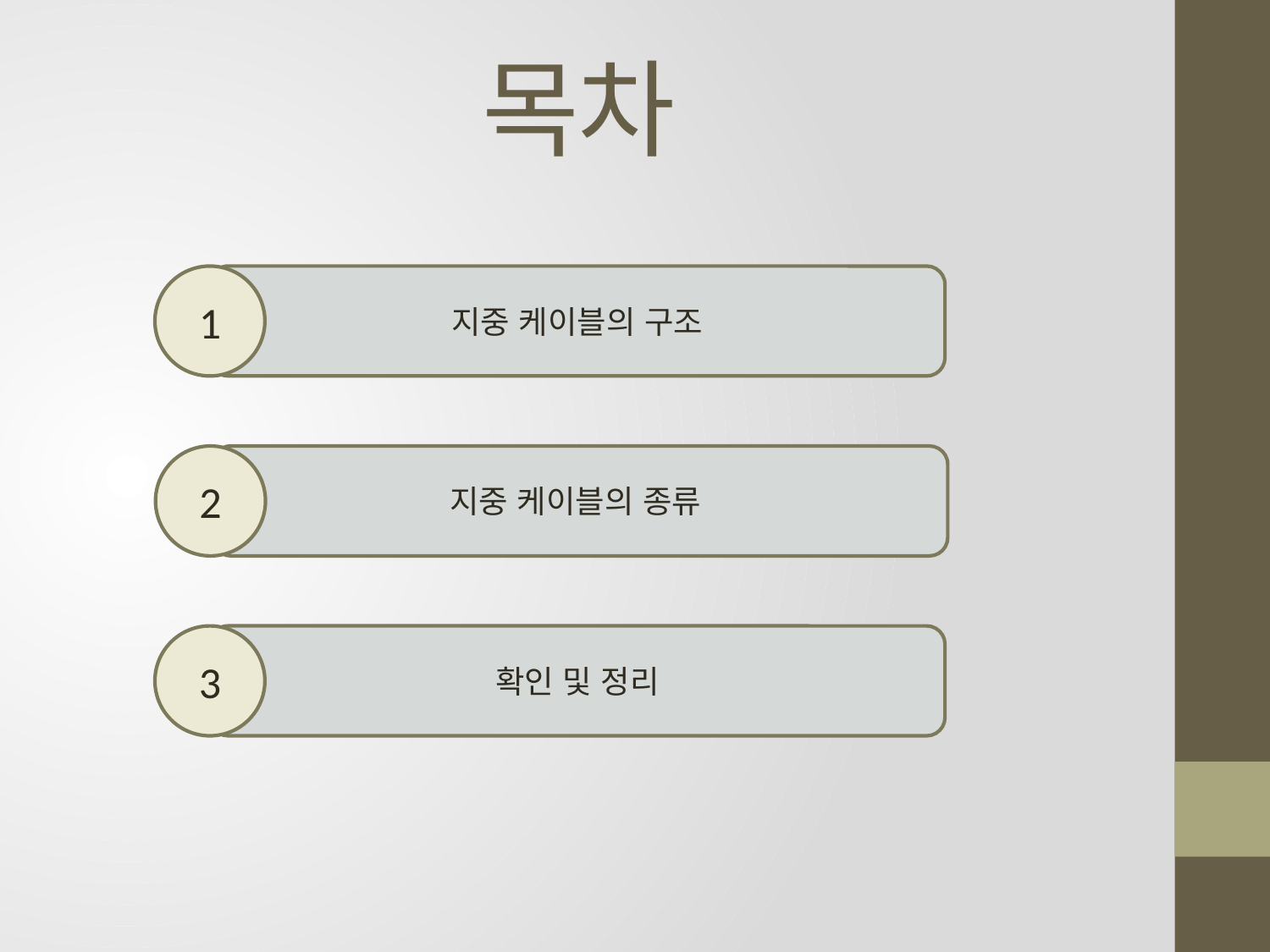

# 목차
1
지중 케이블의 구조
2
지중 케이블의 종류
3
확인 및 정리